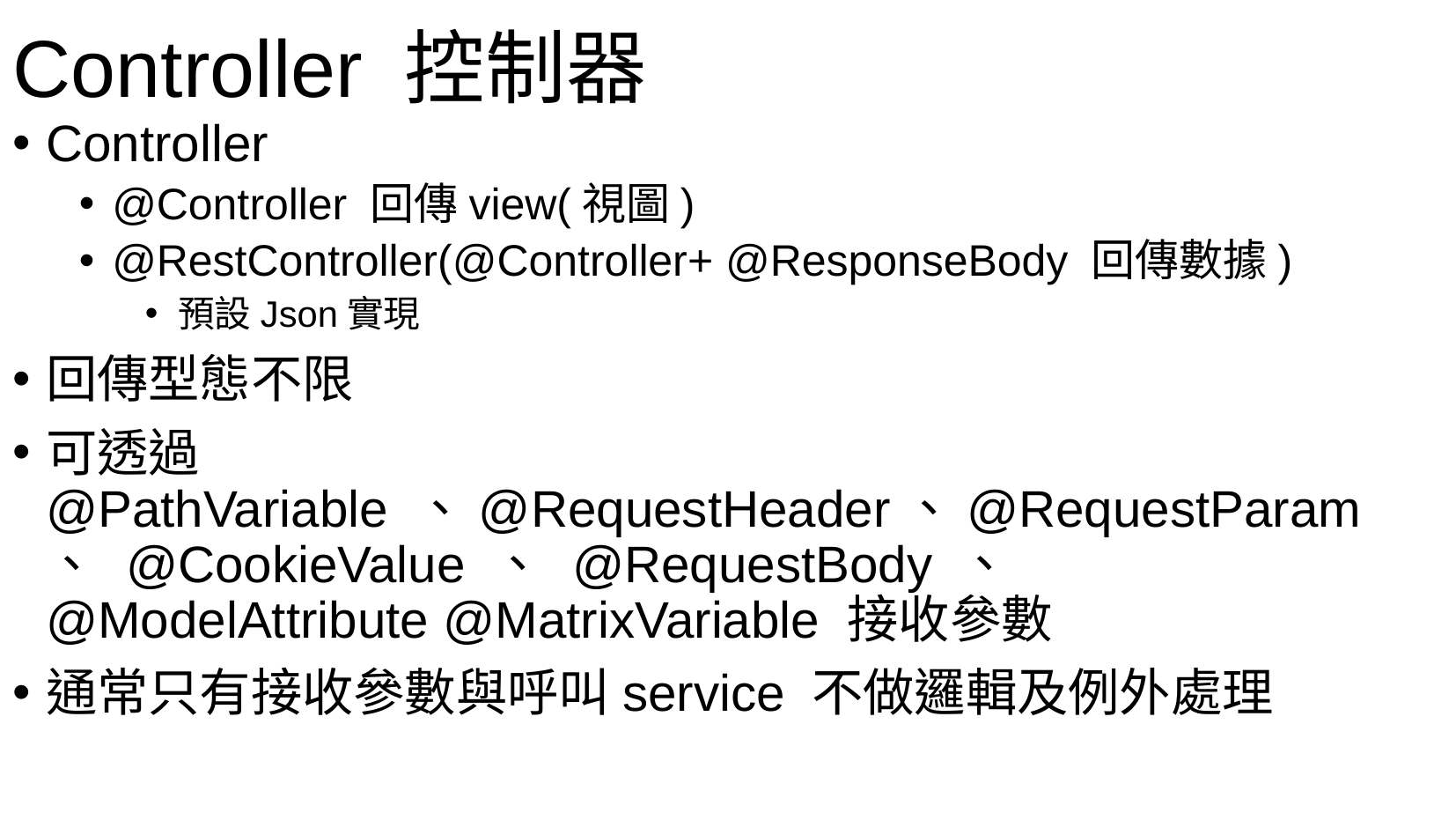

Controller 控制器
Controller
@Controller 回傳view(視圖)
@RestController(@Controller+ @ResponseBody 回傳數據)
預設Json實現
回傳型態不限
可透過@PathVariable 、@RequestHeader、@RequestParam 、 @CookieValue 、 @RequestBody 、 @ModelAttribute @MatrixVariable 接收參數
通常只有接收參數與呼叫service 不做邏輯及例外處理